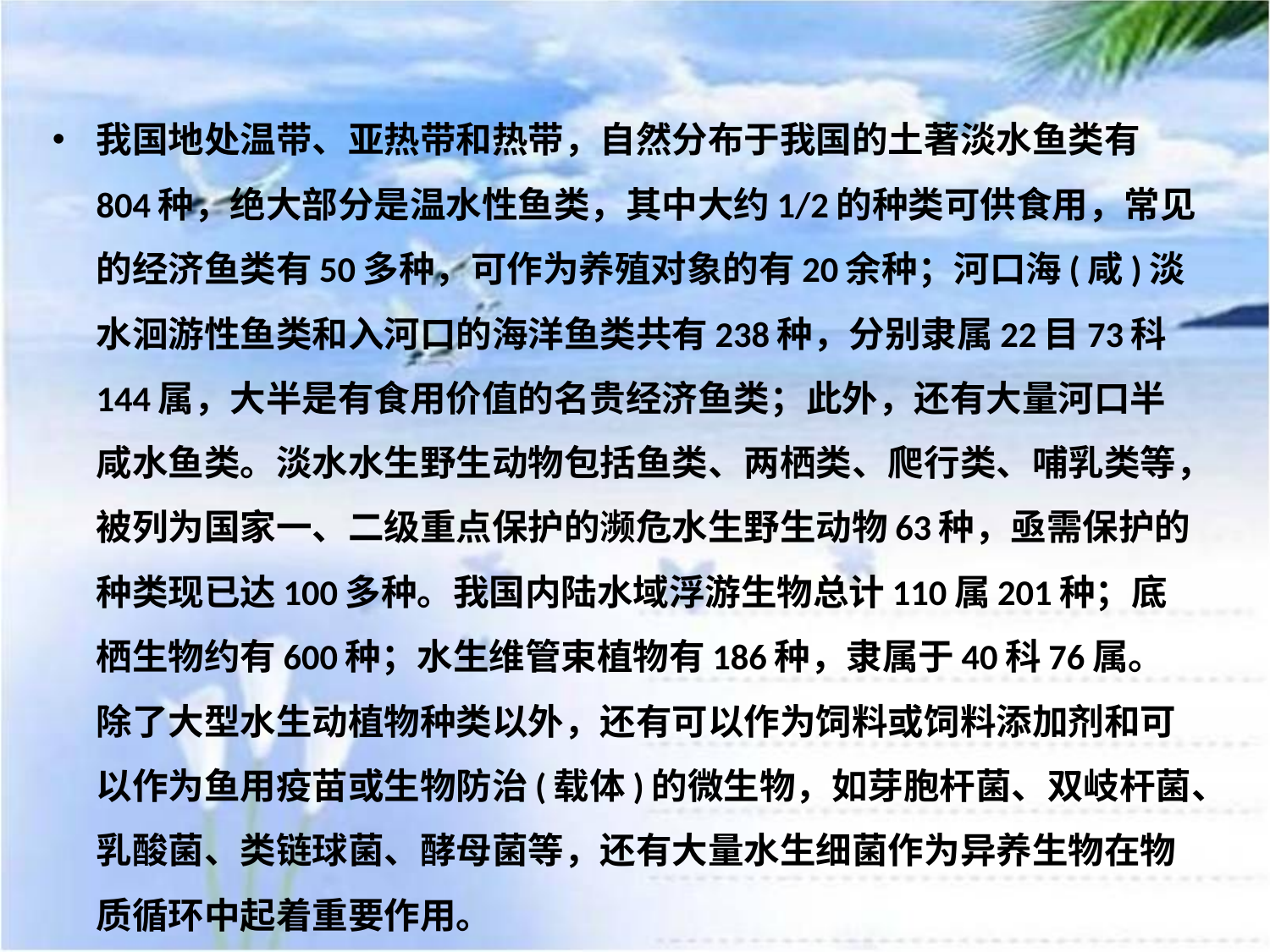

#
我国地处温带、亚热带和热带，自然分布于我国的土著淡水鱼类有804种，绝大部分是温水性鱼类，其中大约1/2的种类可供食用，常见的经济鱼类有50多种，可作为养殖对象的有20余种；河口海(咸)淡水洄游性鱼类和入河口的海洋鱼类共有238种，分别隶属22目73科144属，大半是有食用价值的名贵经济鱼类；此外，还有大量河口半咸水鱼类。淡水水生野生动物包括鱼类、两栖类、爬行类、哺乳类等，被列为国家一、二级重点保护的濒危水生野生动物63种，亟需保护的种类现已达100多种。我国内陆水域浮游生物总计110属201种；底栖生物约有600种；水生维管束植物有186种，隶属于40科76属。除了大型水生动植物种类以外，还有可以作为饲料或饲料添加剂和可以作为鱼用疫苗或生物防治(载体)的微生物，如芽胞杆菌、双岐杆菌、乳酸菌、类链球菌、酵母菌等，还有大量水生细菌作为异养生物在物质循环中起着重要作用。